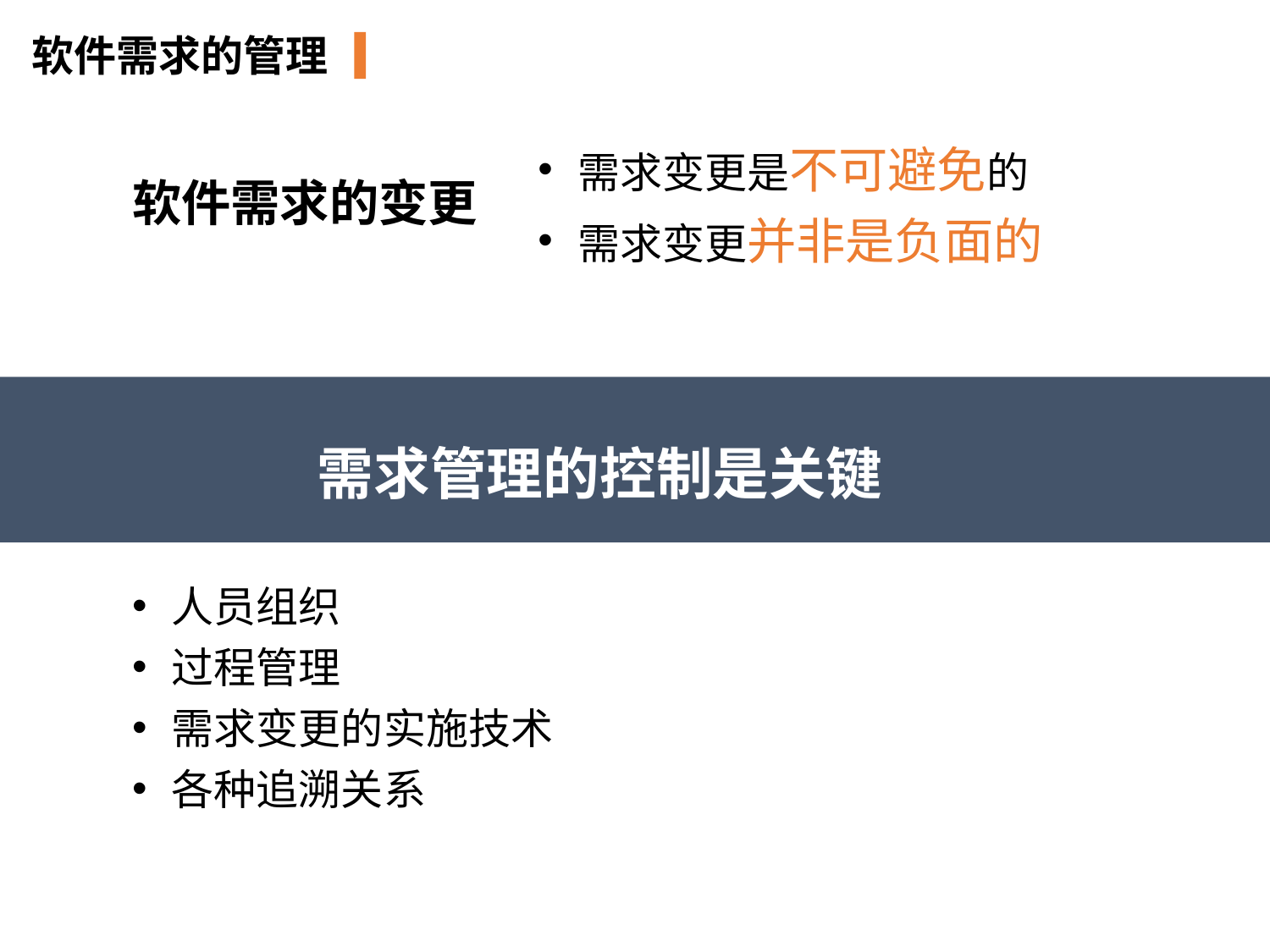

软件需求的管理

需求变更是不可避免的
需求变更并非是负面的
软件需求的变更

需求管理的控制是关键
人员组织
过程管理
需求变更的实施技术
各种追溯关系